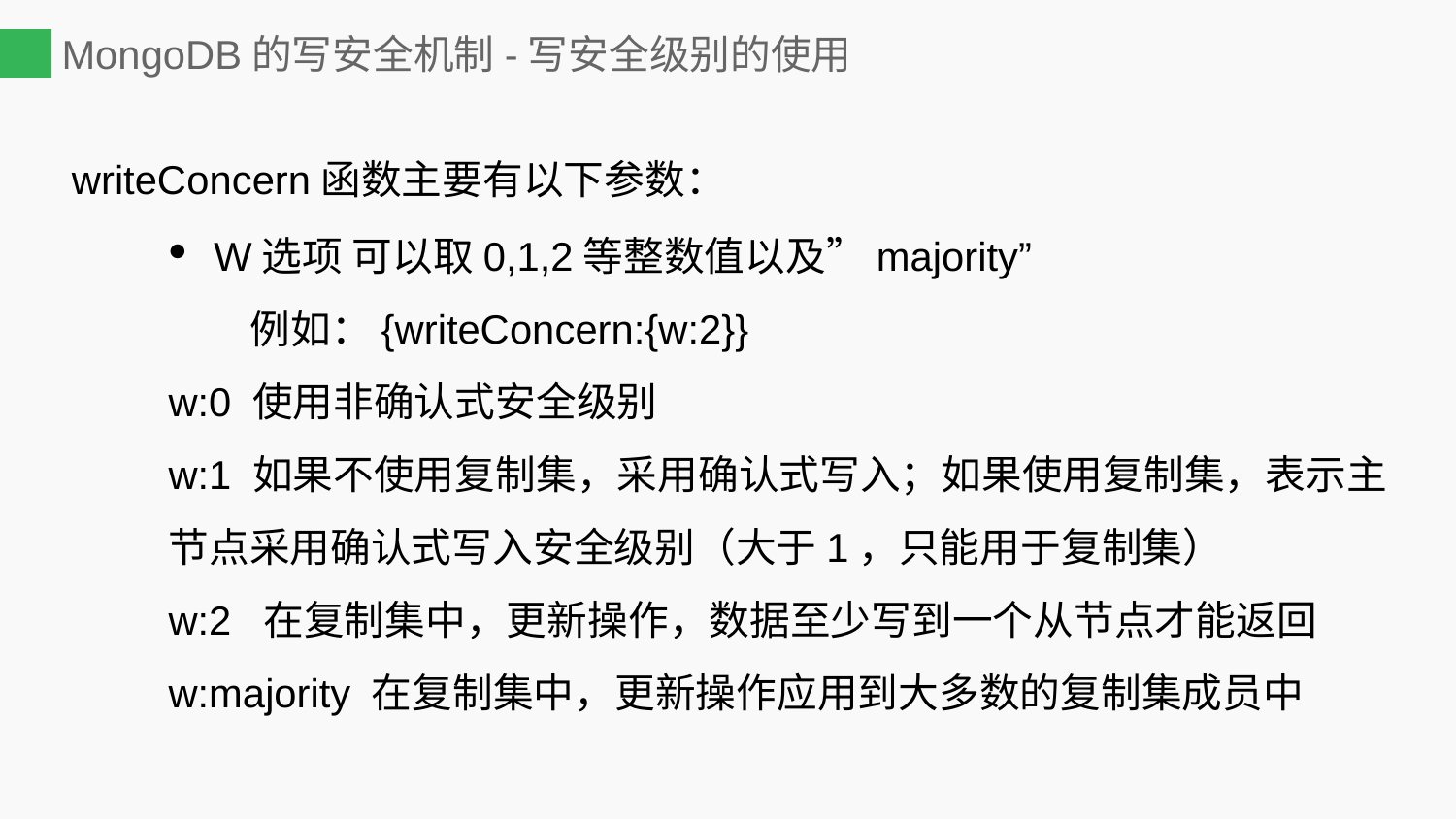

# MongoDB的写安全机制-写安全级别的使用
     writeConcern函数主要有以下参数：
 W选项 可以取0,1,2等整数值以及”majority”
        例如：{writeConcern:{w:2}}
w:0 使用非确认式安全级别
w:1 如果不使用复制集，采用确认式写入；如果使用复制集，表示主节点采用确认式写入安全级别（大于1，只能用于复制集）
w:2  在复制集中，更新操作，数据至少写到一个从节点才能返回
w:majority 在复制集中，更新操作应用到大多数的复制集成员中